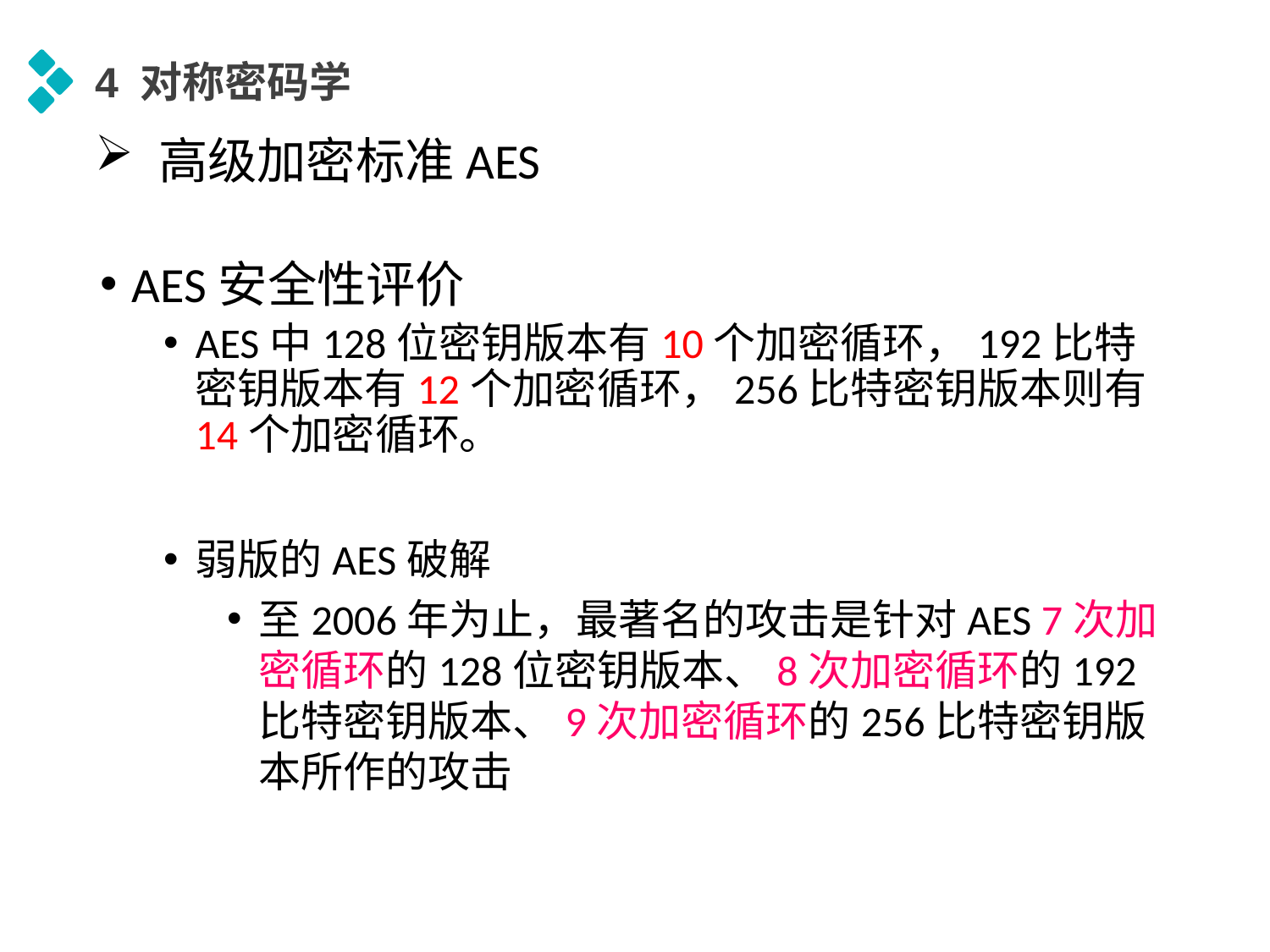

4 对称密码学

高级加密标准AES
AES安全性评价
AES中128位密钥版本有10个加密循环，192比特密钥版本有12个加密循环，256比特密钥版本则有14个加密循环。

弱版的AES破解
至2006年为止，最著名的攻击是针对AES 7次加密循环的128位密钥版本、8次加密循环的192比特密钥版本、9次加密循环的256比特密钥版本所作的攻击